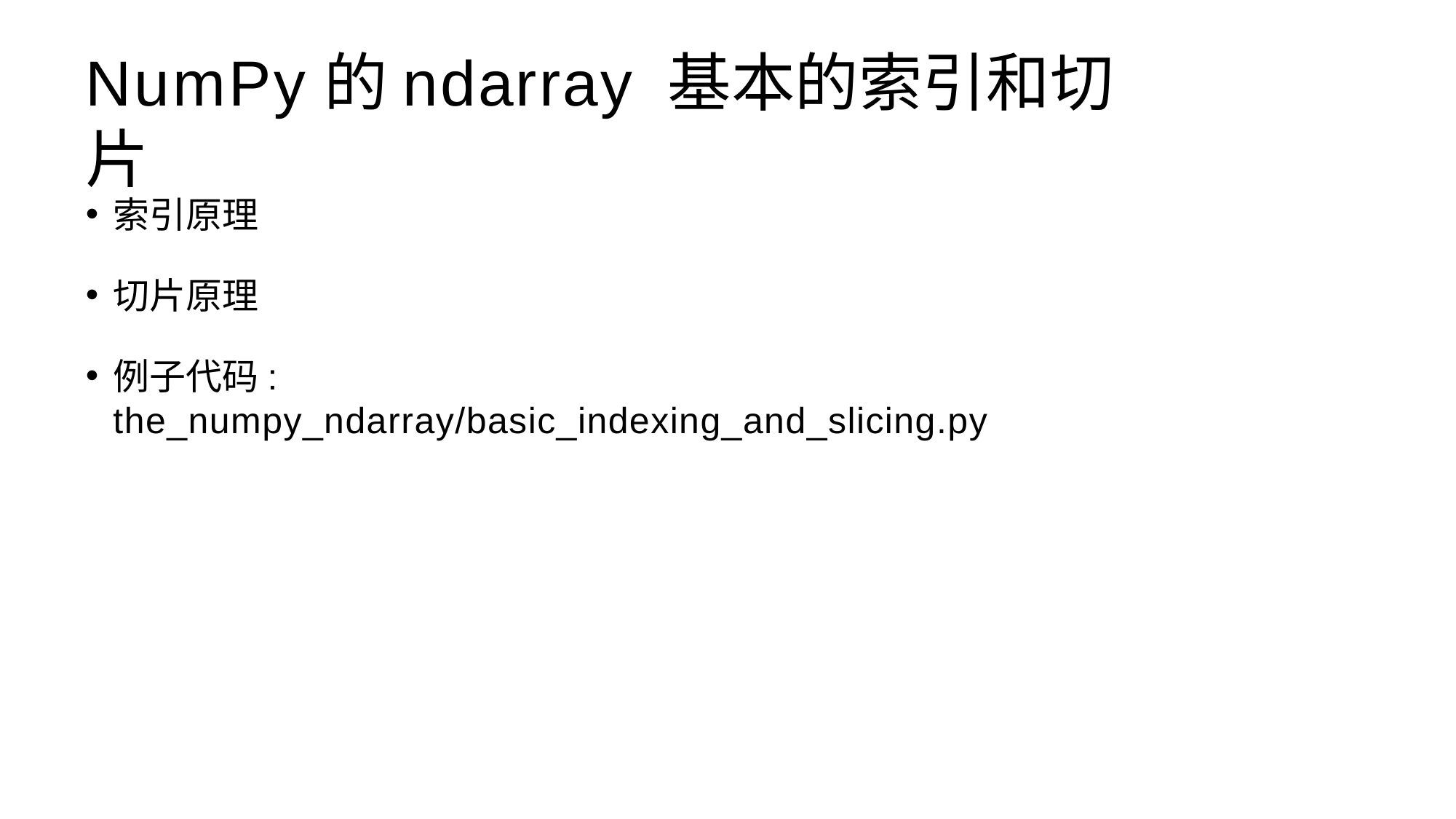

# NumPy的ndarray 基本的索引和切片
索引原理
切片原理
例子代码: the_numpy_ndarray/basic_indexing_and_slicing.py